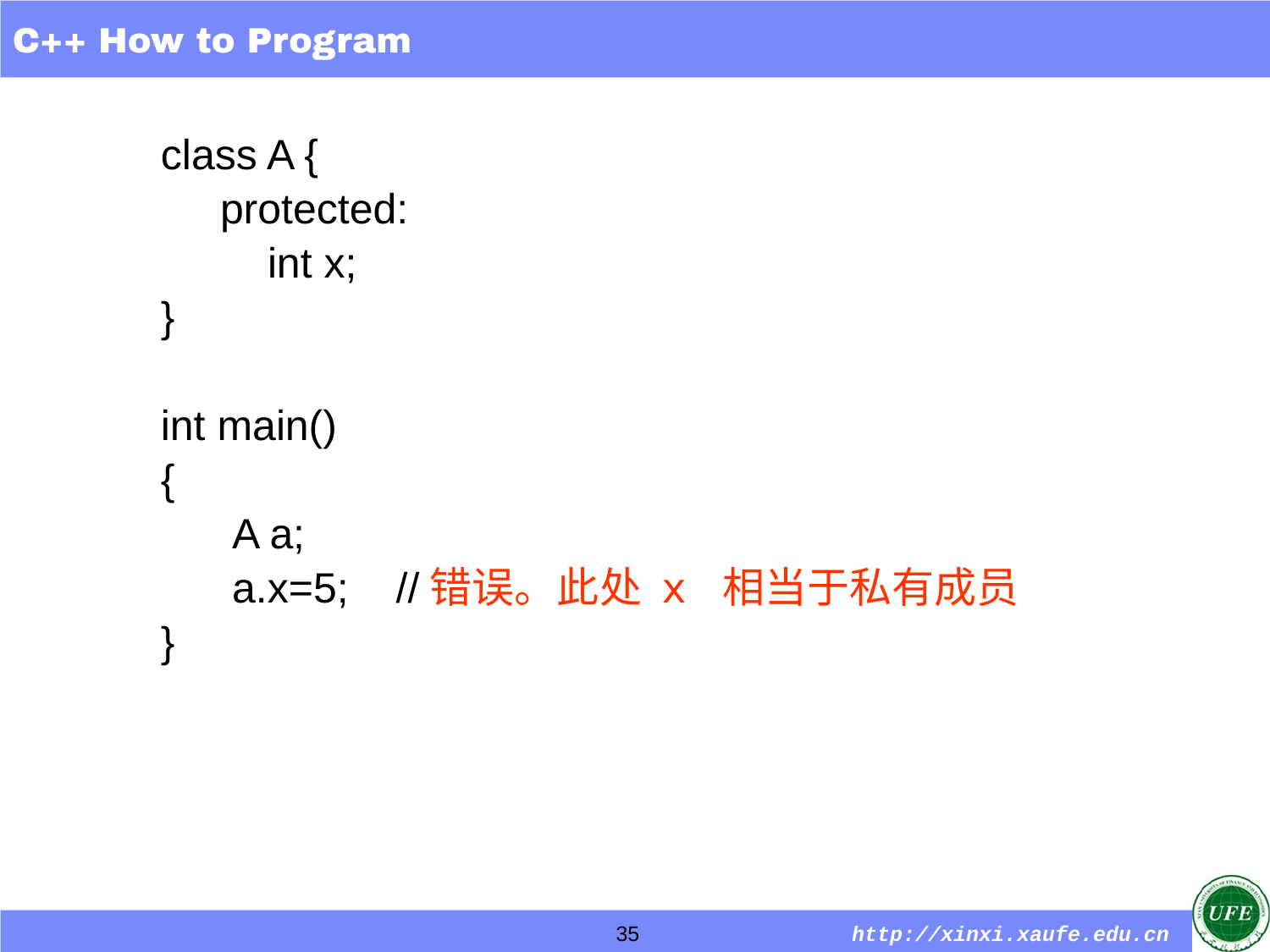

class A {
     protected:
         int x;
}

int main()
{
      A a;
      a.x=5;    //错误。此处 x 相当于私有成员
}
35